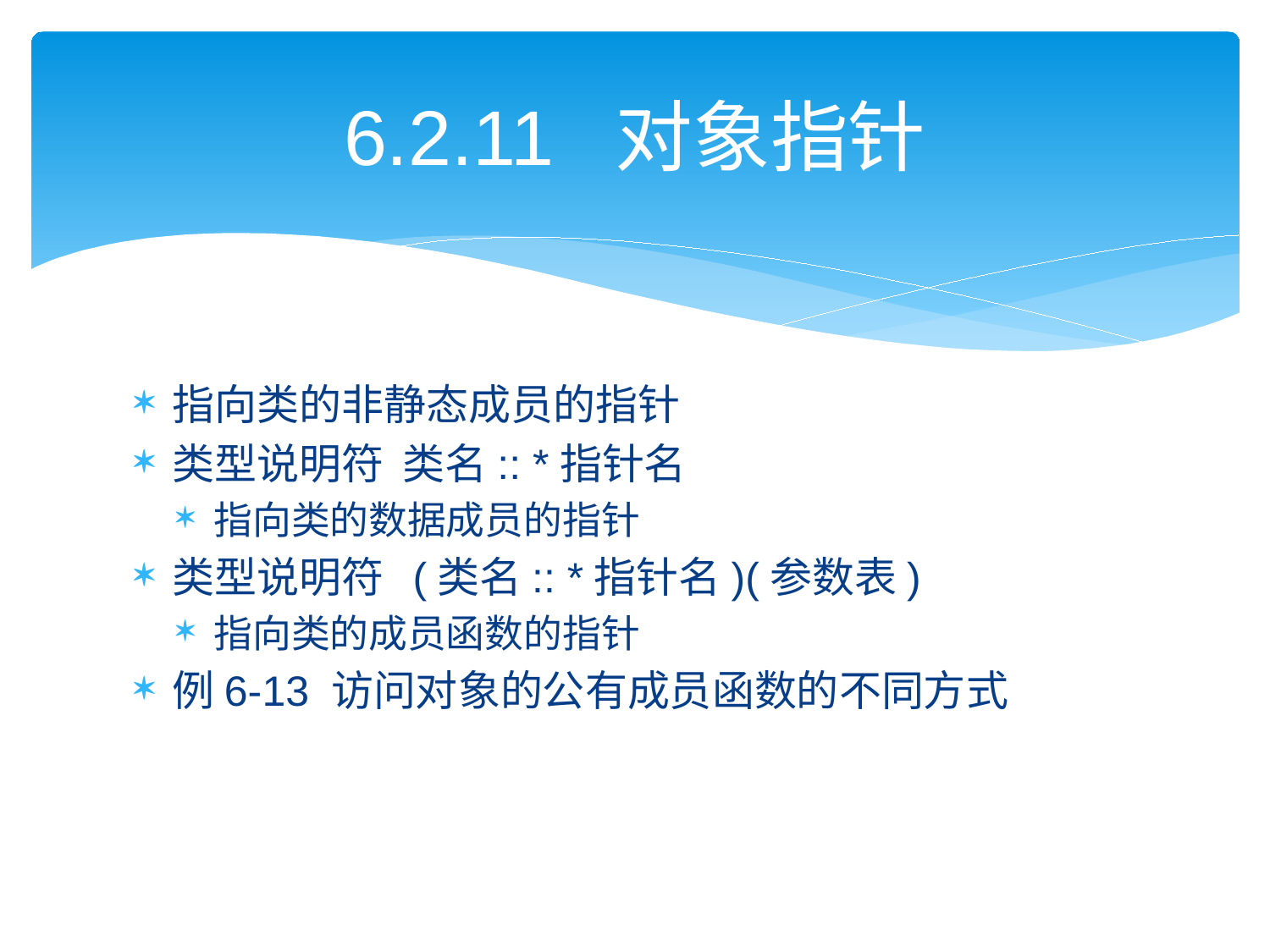

# 6.2.11  对象指针
指向类的非静态成员的指针
类型说明符  类名:: *指针名
指向类的数据成员的指针
类型说明符  (类名:: *指针名)(参数表)
指向类的成员函数的指针
例6-13 访问对象的公有成员函数的不同方式